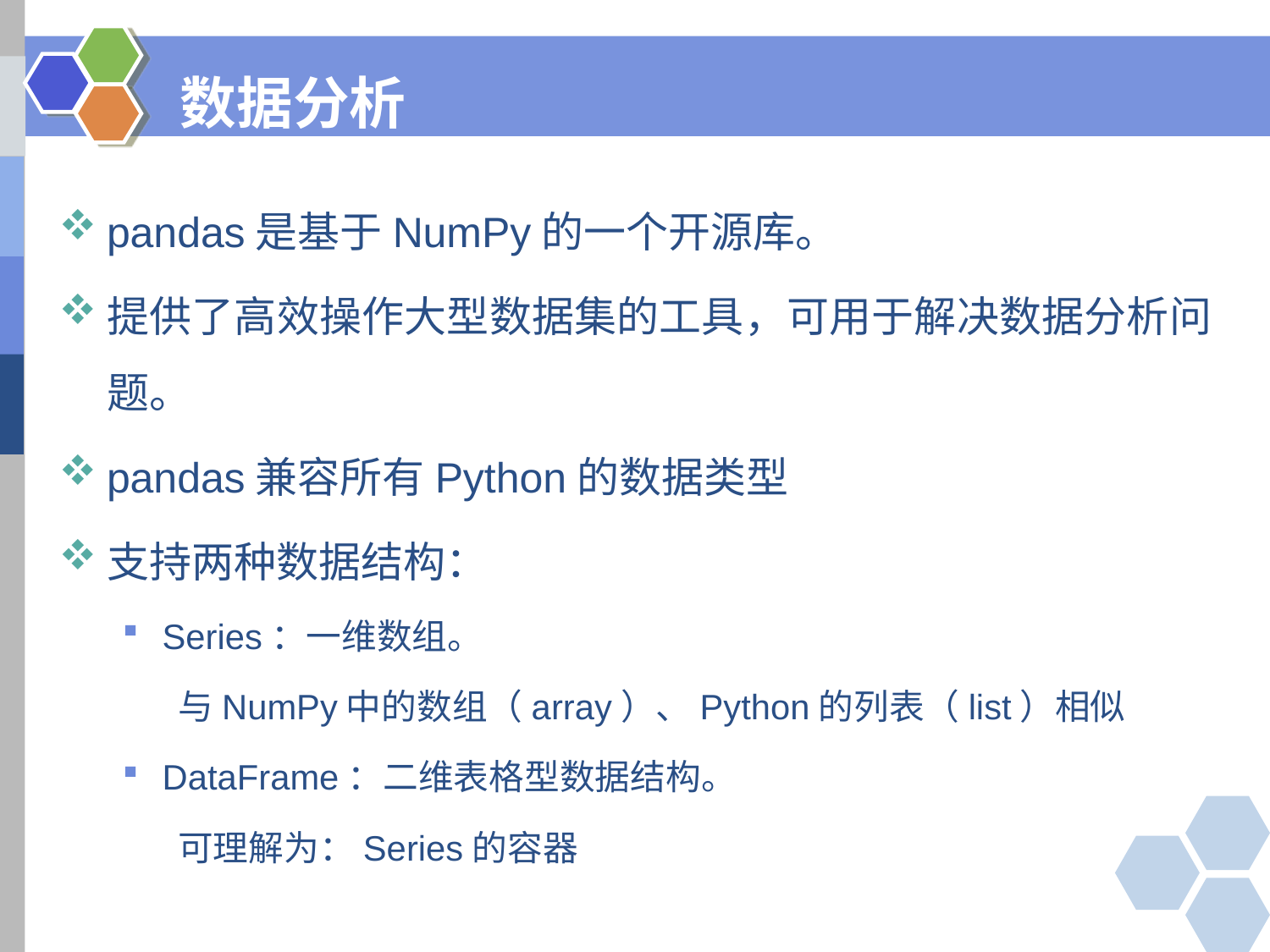

# 数据分析
pandas是基于NumPy的一个开源库。
提供了高效操作大型数据集的工具，可用于解决数据分析问题。
pandas兼容所有Python的数据类型
支持两种数据结构：
Series：一维数组。
与NumPy中的数组（array）、Python的列表（list）相似
DataFrame：二维表格型数据结构。
可理解为：Series的容器